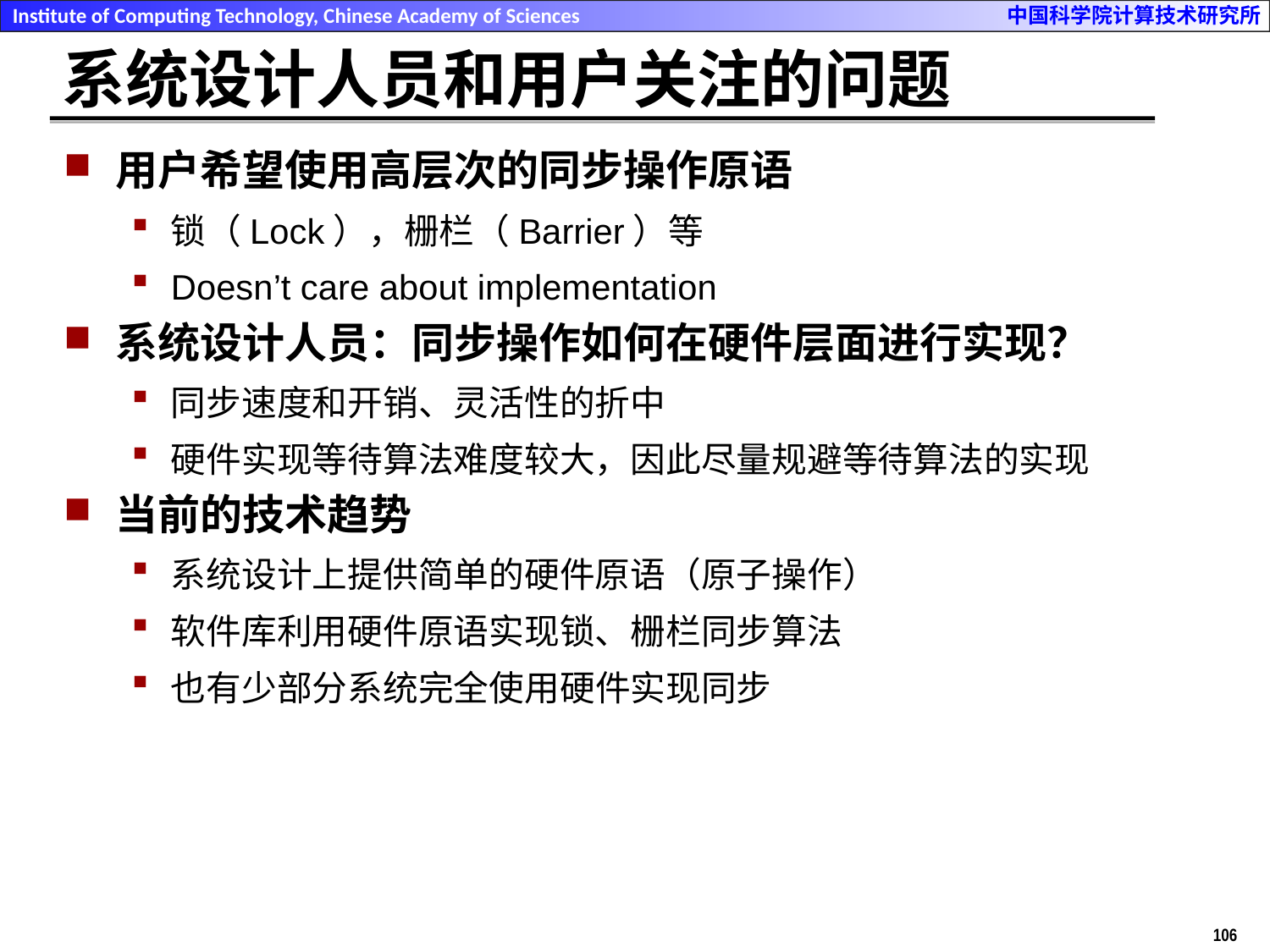

# 系统设计人员和用户关注的问题
用户希望使用高层次的同步操作原语
锁（Lock），栅栏（Barrier）等
Doesn’t care about implementation
系统设计人员：同步操作如何在硬件层面进行实现？
同步速度和开销、灵活性的折中
硬件实现等待算法难度较大，因此尽量规避等待算法的实现
当前的技术趋势
系统设计上提供简单的硬件原语（原子操作）
软件库利用硬件原语实现锁、栅栏同步算法
也有少部分系统完全使用硬件实现同步